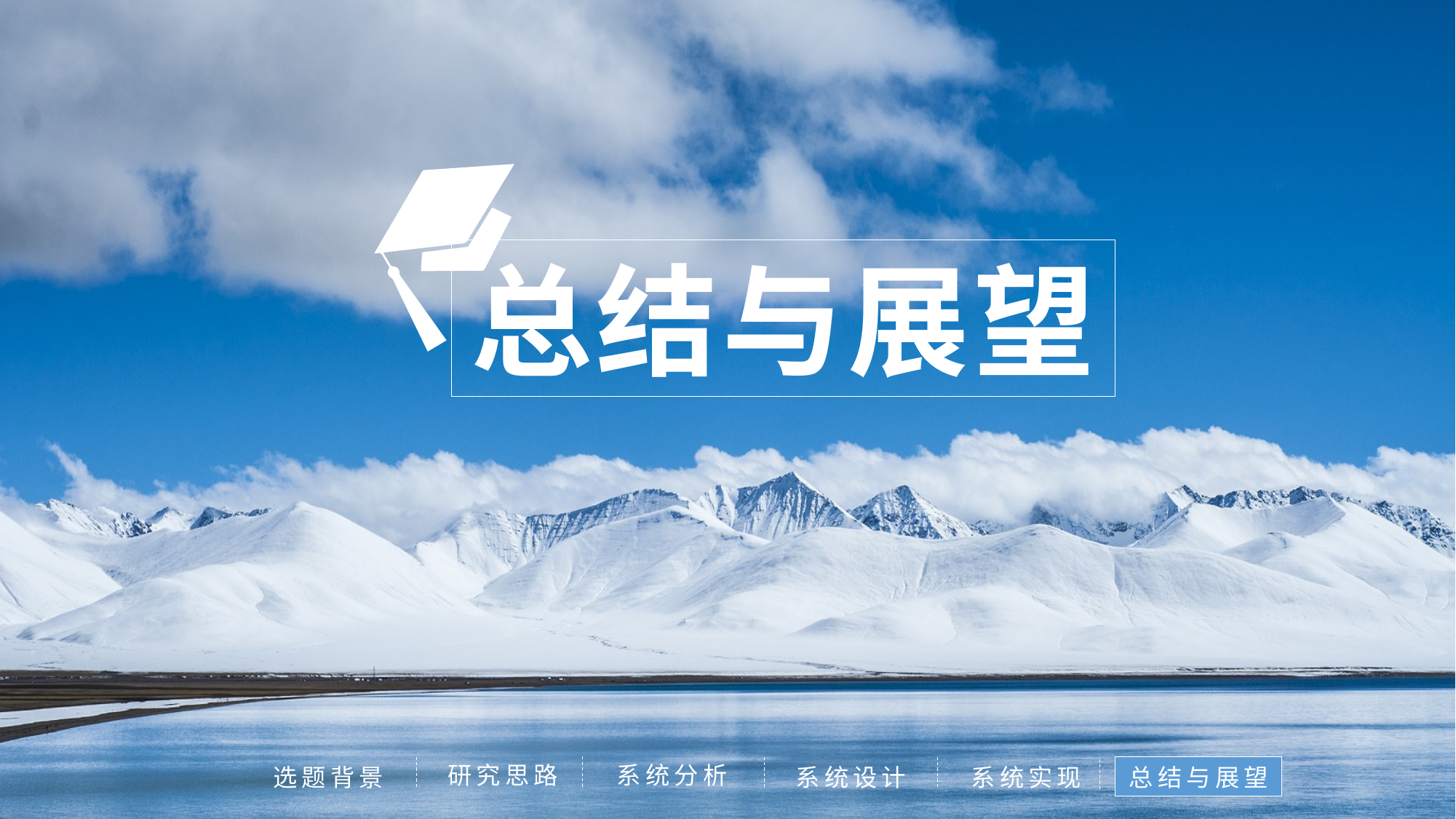

总结与展望
系统分析
研究思路
选题背景
系统设计
系统实现
总结与展望